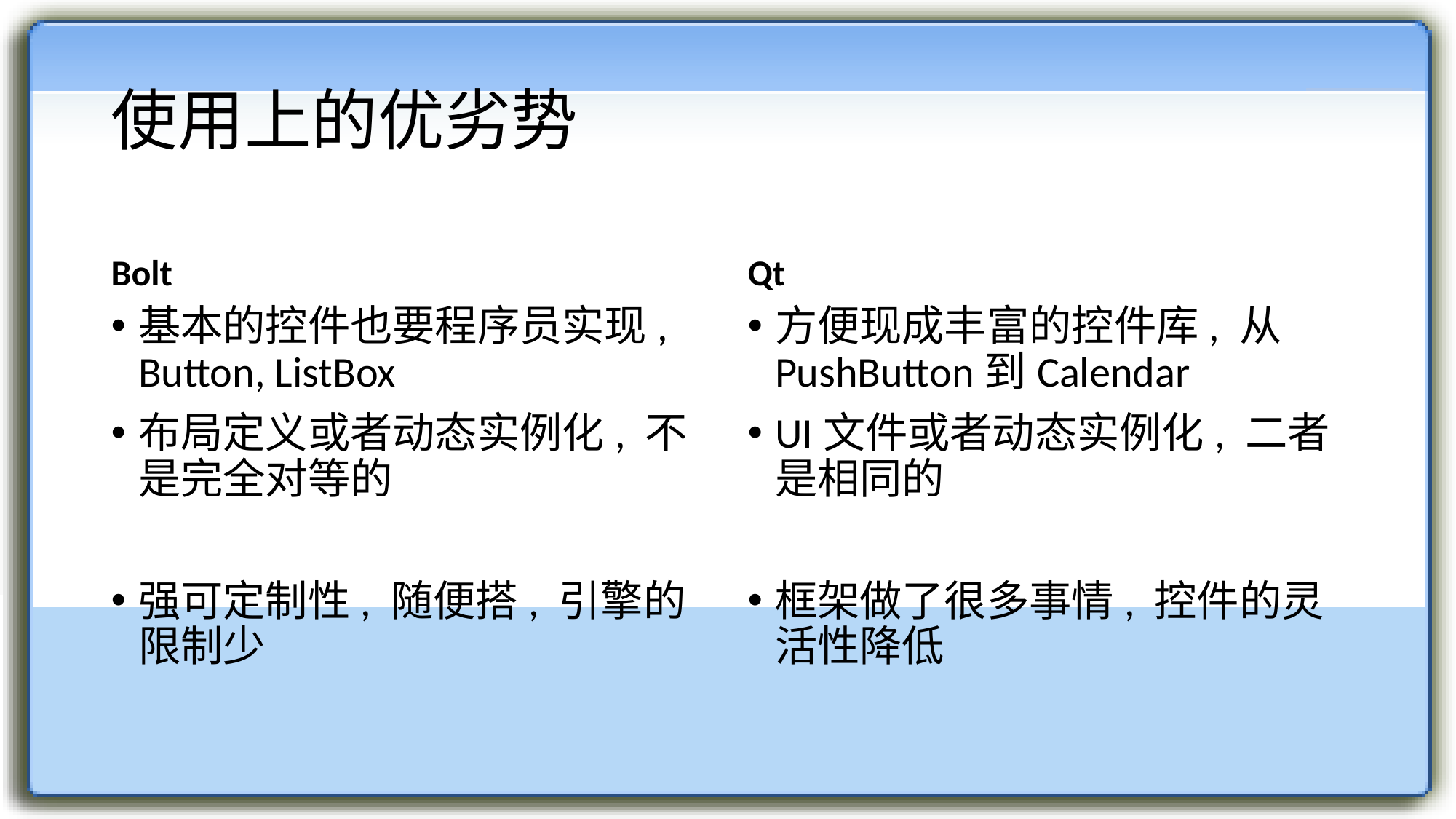

# 使用上的优劣势
Bolt
Qt
基本的控件也要程序员实现, Button, ListBox
布局定义或者动态实例化, 不是完全对等的

强可定制性, 随便搭, 引擎的限制少
方便现成丰富的控件库, 从PushButton到Calendar
UI文件或者动态实例化, 二者是相同的

框架做了很多事情, 控件的灵活性降低